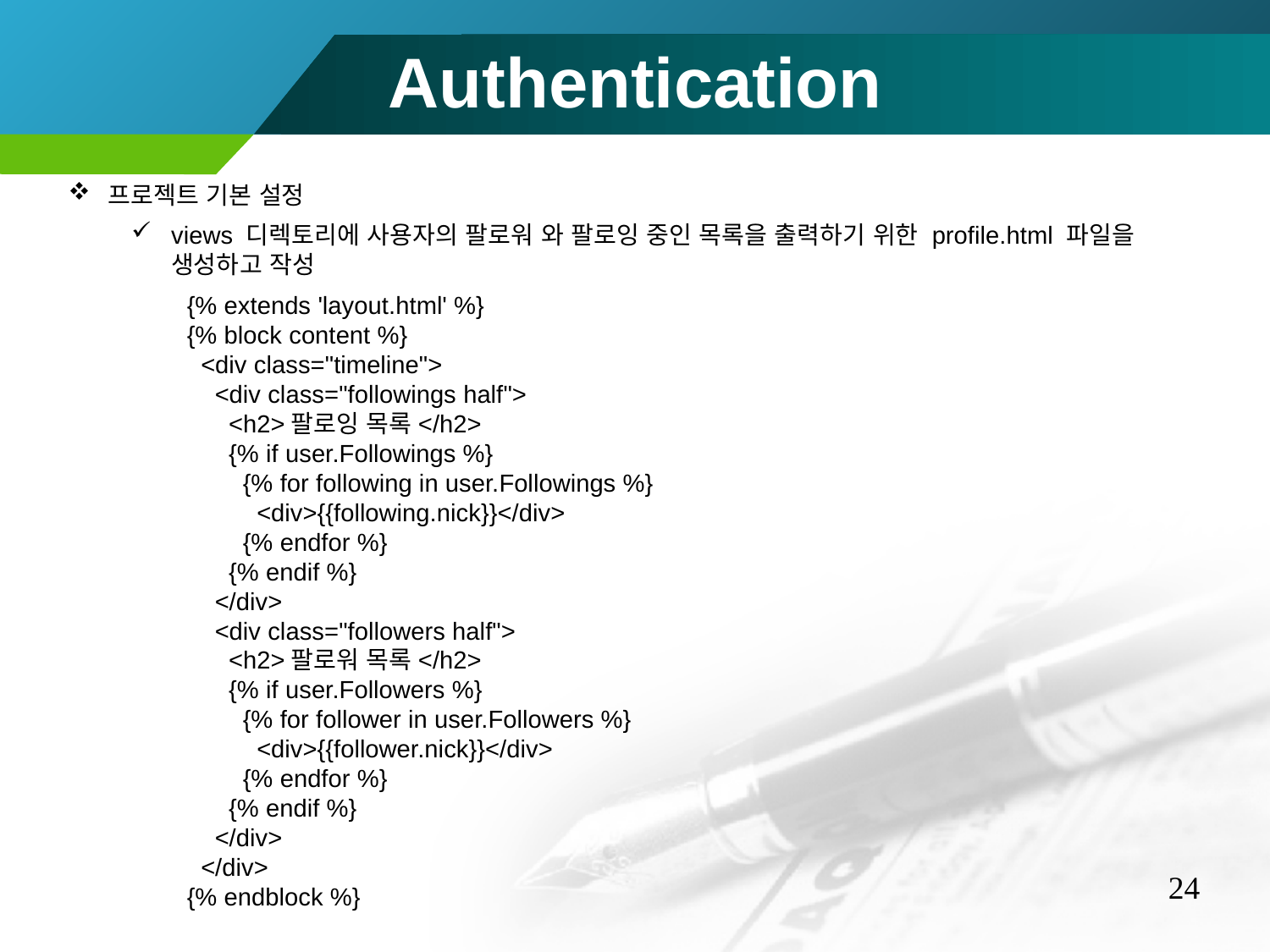

Authentication
프로젝트 기본 설정
views 디렉토리에 사용자의 팔로워 와 팔로잉 중인 목록을 출력하기 위한 profile.html 파일을 생성하고 작성
{% extends 'layout.html' %}
{% block content %}
  <div class="timeline">
    <div class="followings half">
      <h2>팔로잉 목록</h2>
      {% if user.Followings %}
        {% for following in user.Followings %}
          <div>{{following.nick}}</div>
        {% endfor %}
      {% endif %}
    </div>
    <div class="followers half">
      <h2>팔로워 목록</h2>
      {% if user.Followers %}
        {% for follower in user.Followers %}
          <div>{{follower.nick}}</div>
        {% endfor %}
      {% endif %}
    </div>
  </div>
{% endblock %}

24